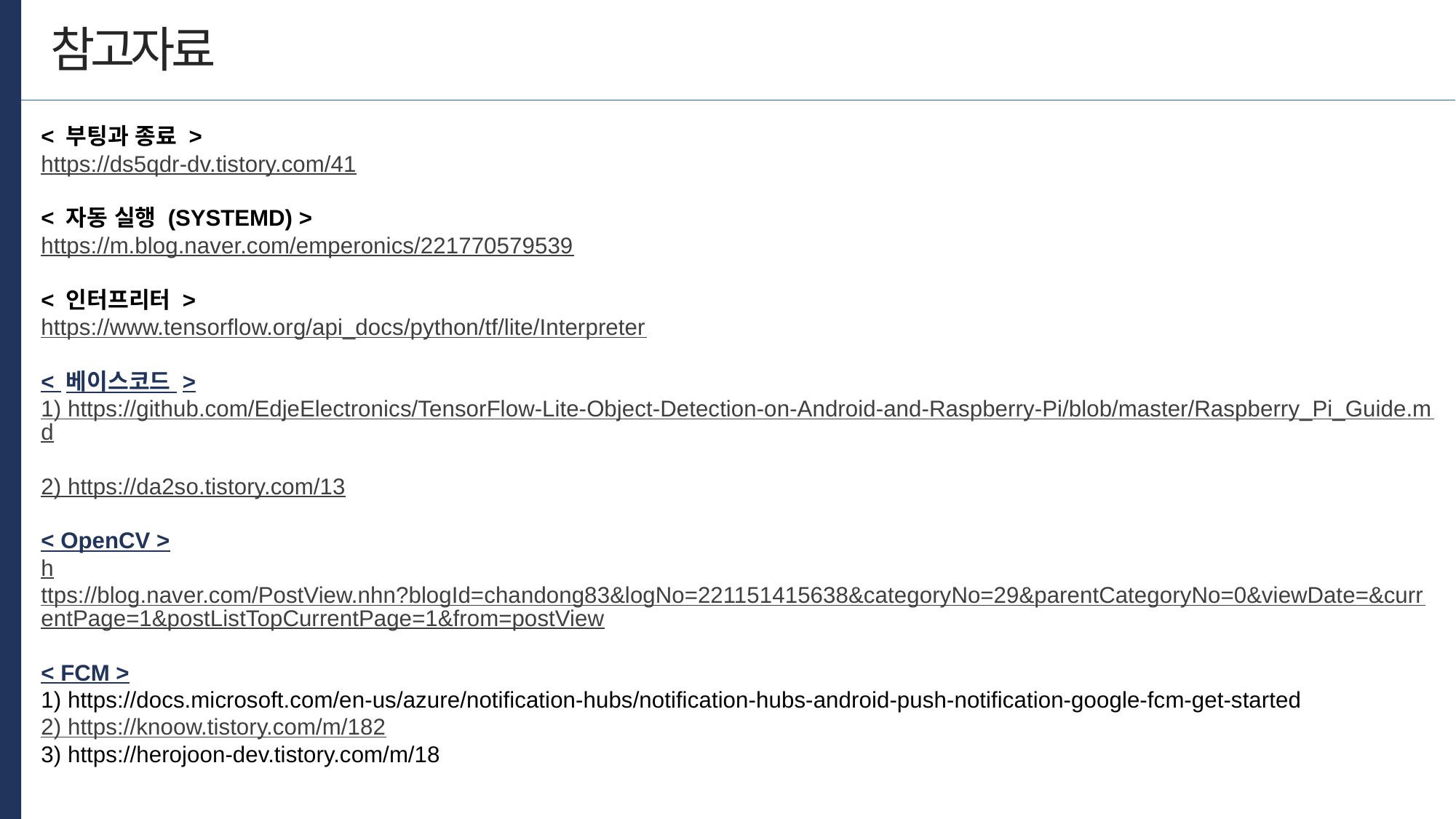

참고자료
< 부팅과 종료 >
https://ds5qdr-dv.tistory.com/41

< 자동 실행 (SYSTEMD) >
https://m.blog.naver.com/emperonics/221770579539

< 인터프리터 >
https://www.tensorflow.org/api_docs/python/tf/lite/Interpreter

< 베이스코드 >
1) https://github.com/EdjeElectronics/TensorFlow-Lite-Object-Detection-on-Android-and-Raspberry-Pi/blob/master/Raspberry_Pi_Guide.md

2) https://da2so.tistory.com/13

< OpenCV >
https://blog.naver.com/PostView.nhn?blogId=chandong83&logNo=221151415638&categoryNo=29&parentCategoryNo=0&viewDate=&currentPage=1&postListTopCurrentPage=1&from=postView

< FCM >
1) https://docs.microsoft.com/en-us/azure/notification-hubs/notification-hubs-android-push-notification-google-fcm-get-started
2) https://knoow.tistory.com/m/182
3) https://herojoon-dev.tistory.com/m/18